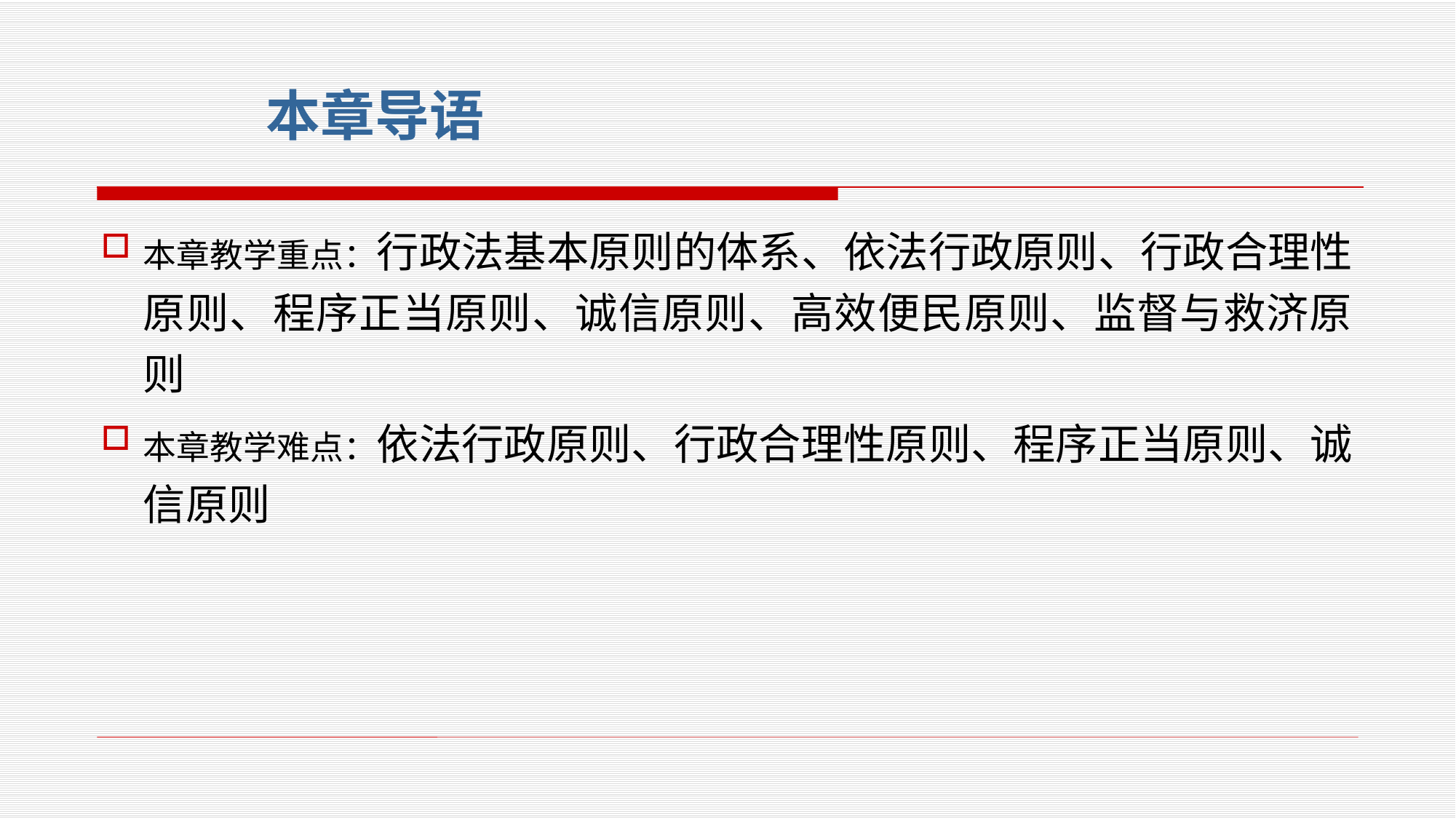

本章导语
本章教学重点：行政法基本原则的体系、依法行政原则、行政合理性原则、程序正当原则、诚信原则、高效便民原则、监督与救济原则
本章教学难点：依法行政原则、行政合理性原则、程序正当原则、诚信原则